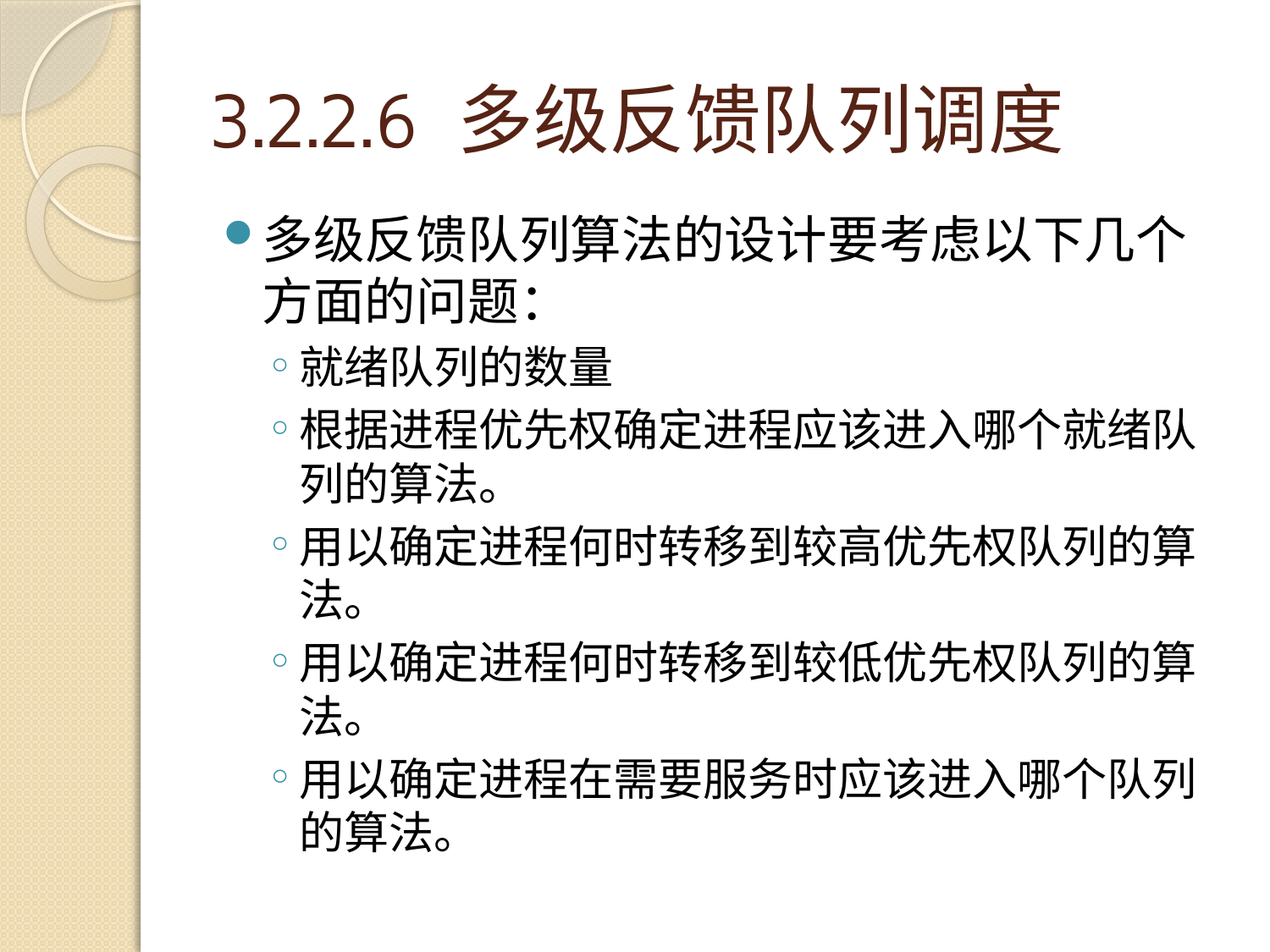

# 3.2.2.6 多级反馈队列调度
多级反馈队列算法的设计要考虑以下几个方面的问题：
就绪队列的数量
根据进程优先权确定进程应该进入哪个就绪队列的算法。
用以确定进程何时转移到较高优先权队列的算法。
用以确定进程何时转移到较低优先权队列的算法。
用以确定进程在需要服务时应该进入哪个队列的算法。